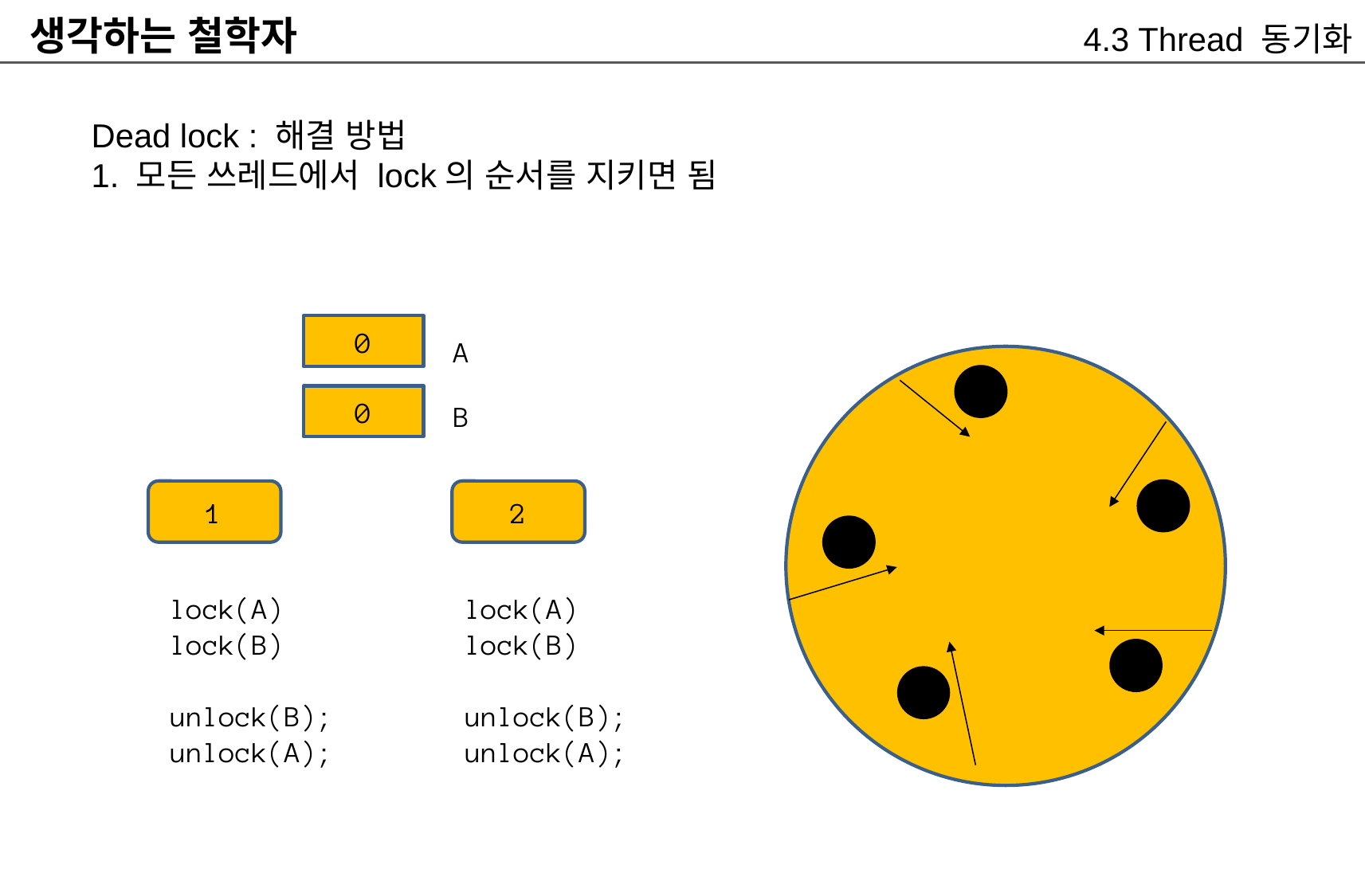

# 생각하는 철학자
4.3 Thread 동기화

Dead lock : 해결 방법
1. 모든 쓰레드에서 lock의 순서를 지키면 됨
0
A

0
B
1
2

lock(A)
lock(B)

unlock(B);
unlock(A);

lock(A)
lock(B)

unlock(B);
unlock(A);